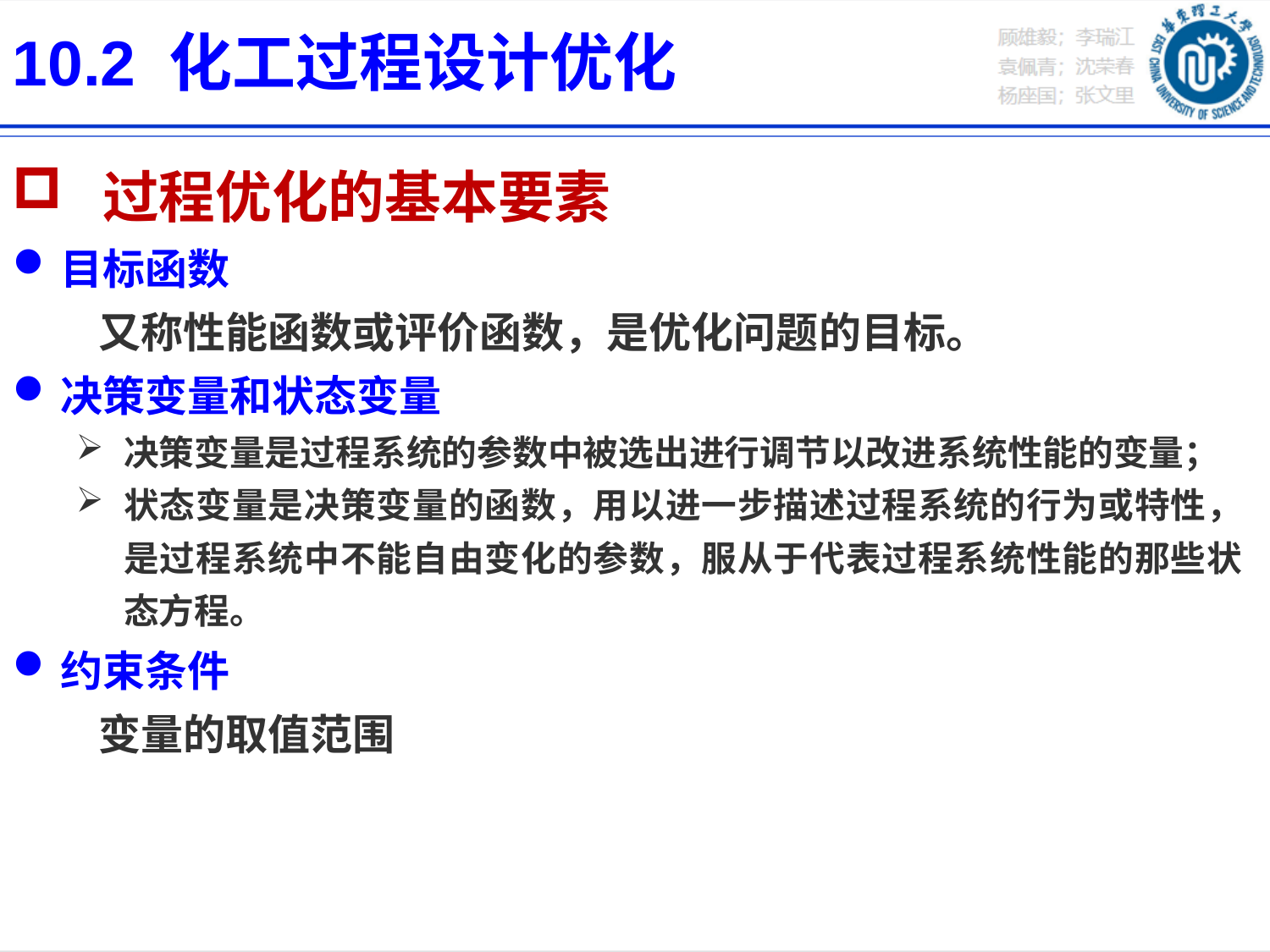

10.2 化工过程设计优化
 过程优化的基本要素
目标函数
        又称性能函数或评价函数，是优化问题的目标。
决策变量和状态变量
决策变量是过程系统的参数中被选出进行调节以改进系统性能的变量；
状态变量是决策变量的函数，用以进一步描述过程系统的行为或特性，是过程系统中不能自由变化的参数，服从于代表过程系统性能的那些状态方程。
约束条件
        变量的取值范围